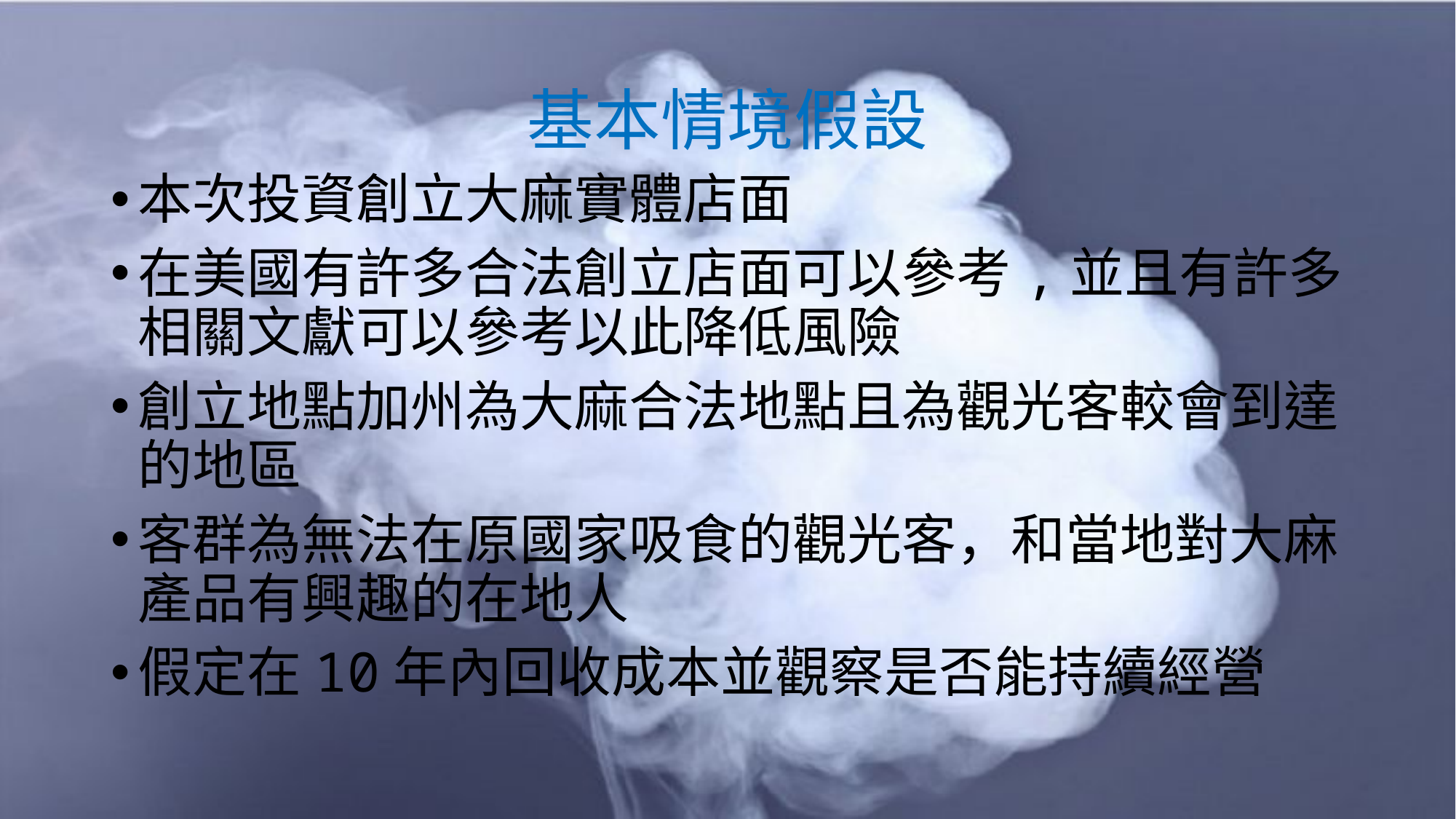

# 基本情境假設
本次投資創立大麻實體店面
在美國有許多合法創立店面可以參考,並且有許多相關文獻可以參考以此降低風險
創立地點加州為大麻合法地點且為觀光客較會到達的地區
客群為無法在原國家吸食的觀光客，和當地對大麻產品有興趣的在地人
假定在10年內回收成本並觀察是否能持續經營